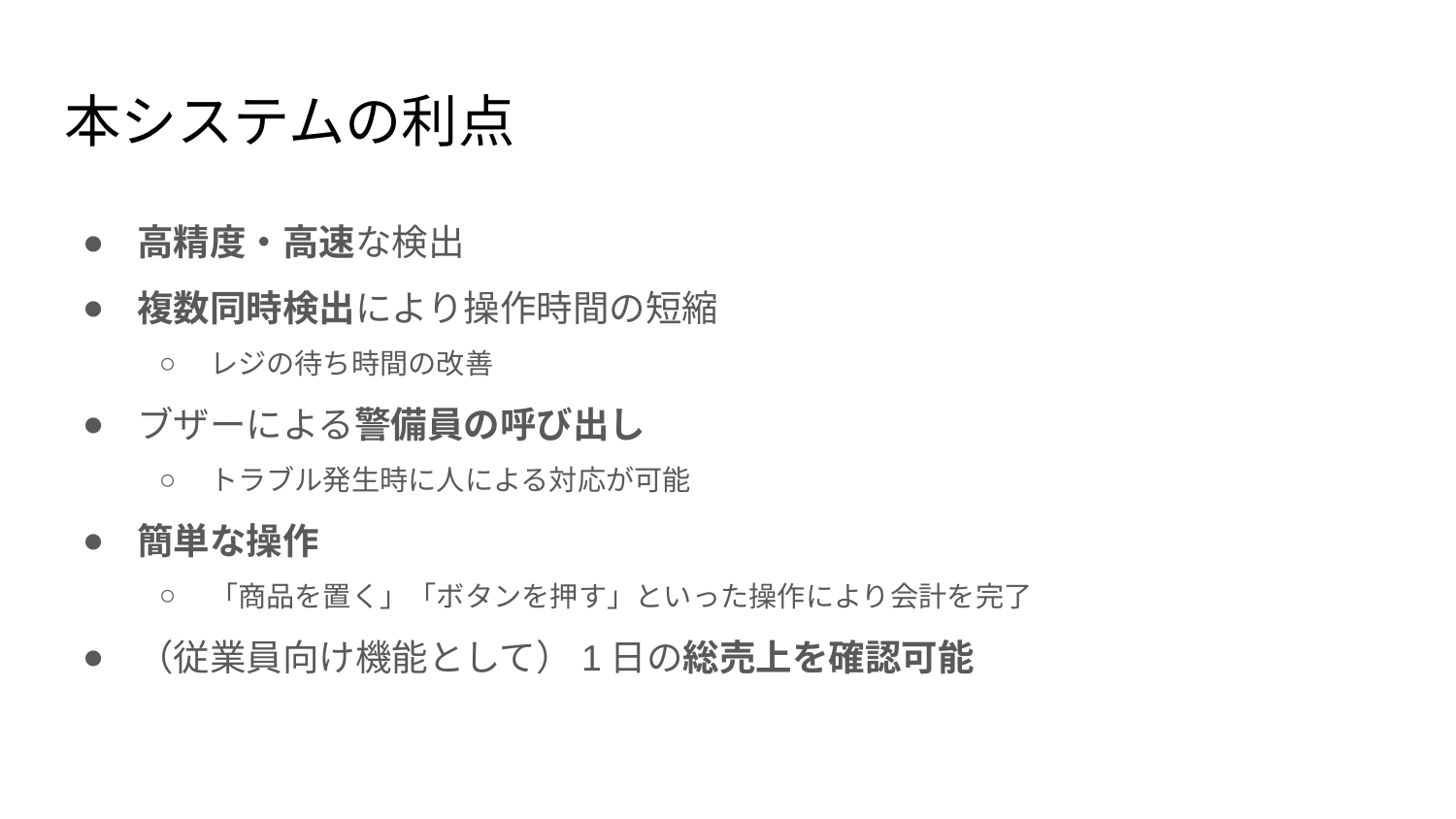

# 本システムの利点
高精度・高速な検出
複数同時検出により操作時間の短縮
レジの待ち時間の改善
ブザーによる警備員の呼び出し
トラブル発生時に人による対応が可能
簡単な操作
「商品を置く」「ボタンを押す」といった操作により会計を完了
（従業員向け機能として）1日の総売上を確認可能